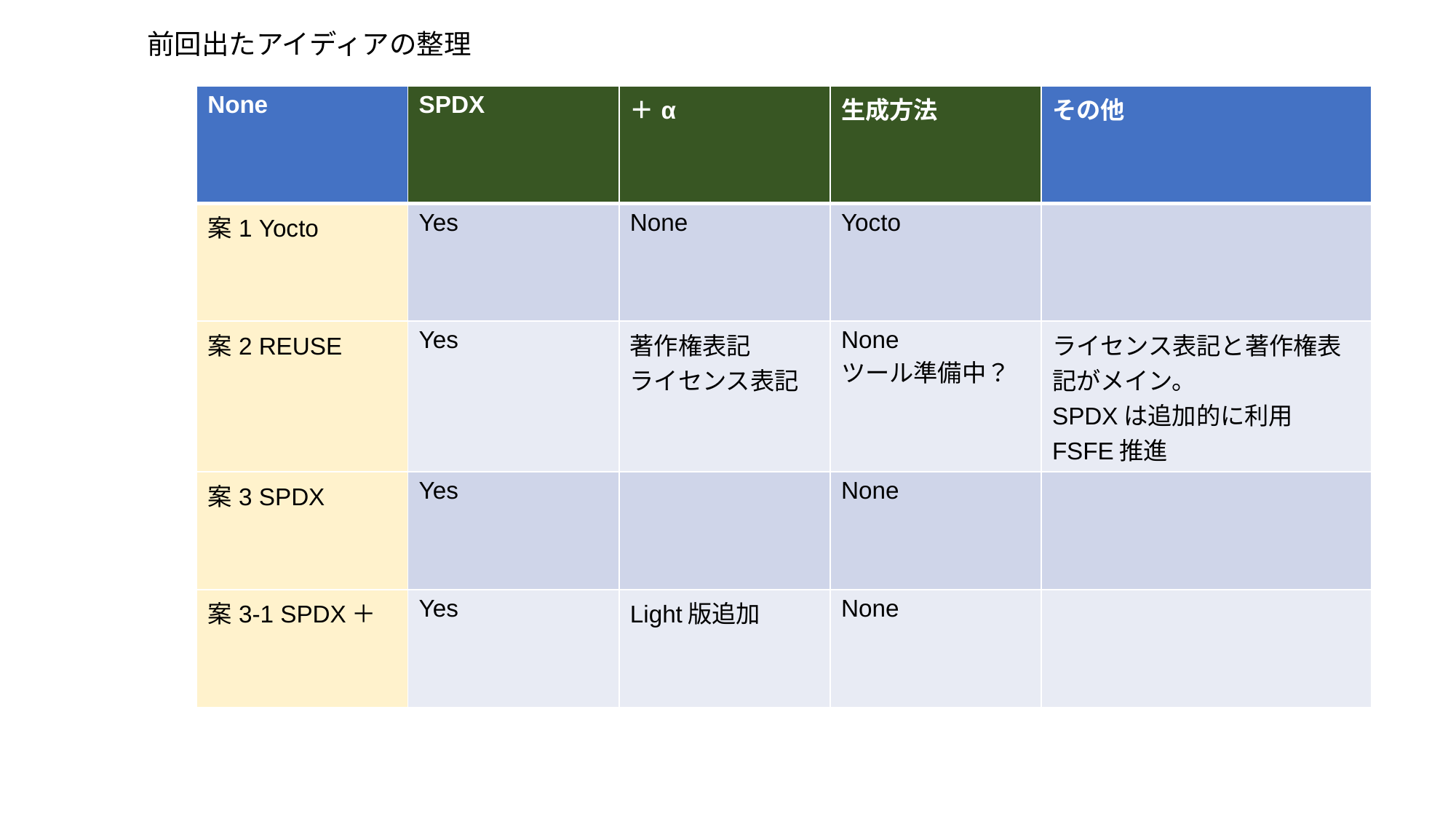

前回出たアイディアの整理
| None | SPDX | ＋α | 生成方法 | その他 |
| --- | --- | --- | --- | --- |
| 案1 Yocto | Yes | None | Yocto |  |
| 案2 REUSE | Yes | 著作権表記 ライセンス表記 | None ツール準備中？ | ライセンス表記と著作権表記がメイン。 SPDXは追加的に利用 FSFE推進 |
| 案3 SPDX | Yes |  | None |  |
| 案3-1 SPDX＋ | Yes | Light版追加 | None |  |